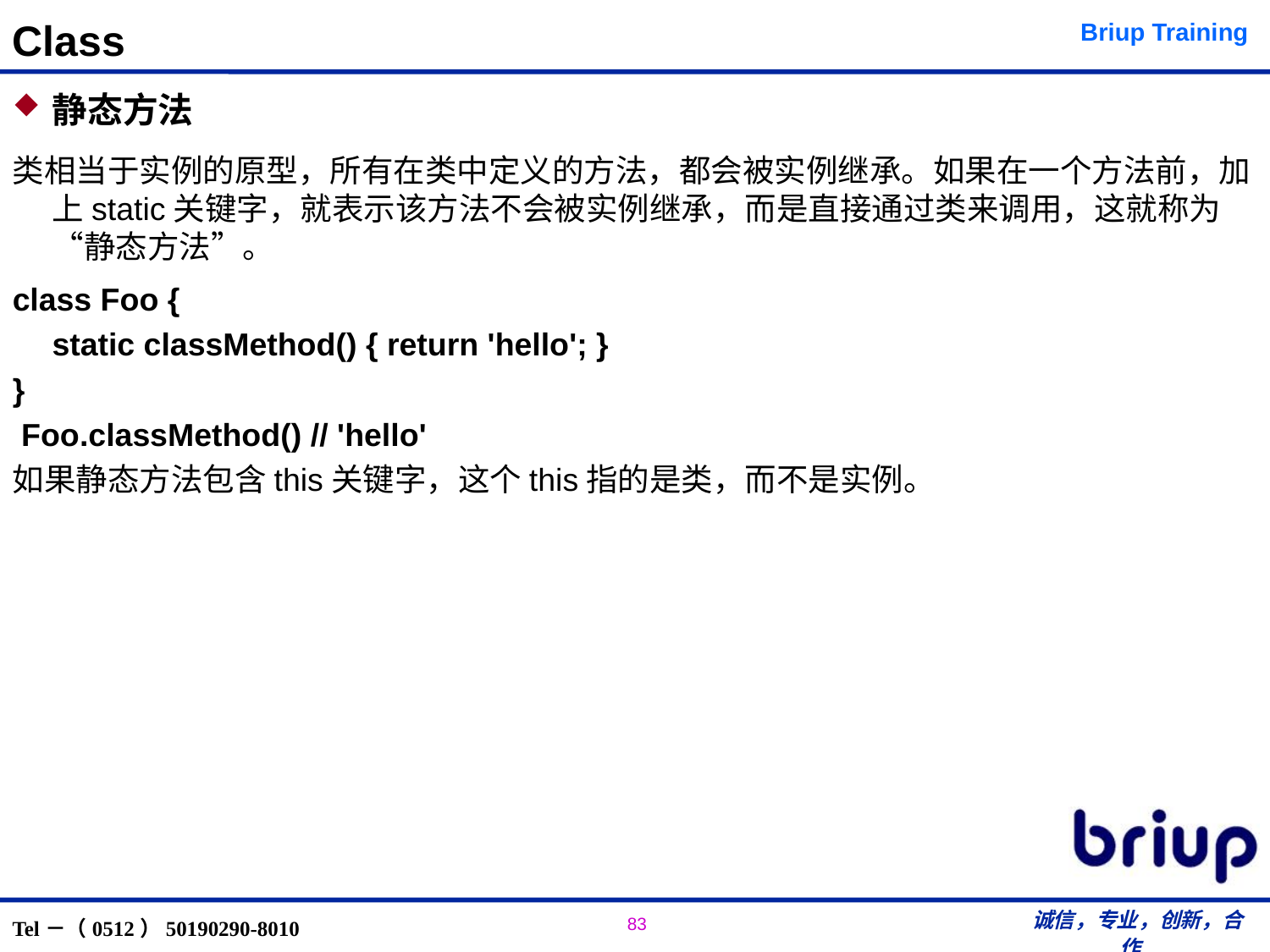

# Class
静态方法
类相当于实例的原型，所有在类中定义的方法，都会被实例继承。如果在一个方法前，加上static关键字，就表示该方法不会被实例继承，而是直接通过类来调用，这就称为“静态方法”。
class Foo {
	static classMethod() { return 'hello'; }
}
 Foo.classMethod() // 'hello'
如果静态方法包含this关键字，这个this指的是类，而不是实例。